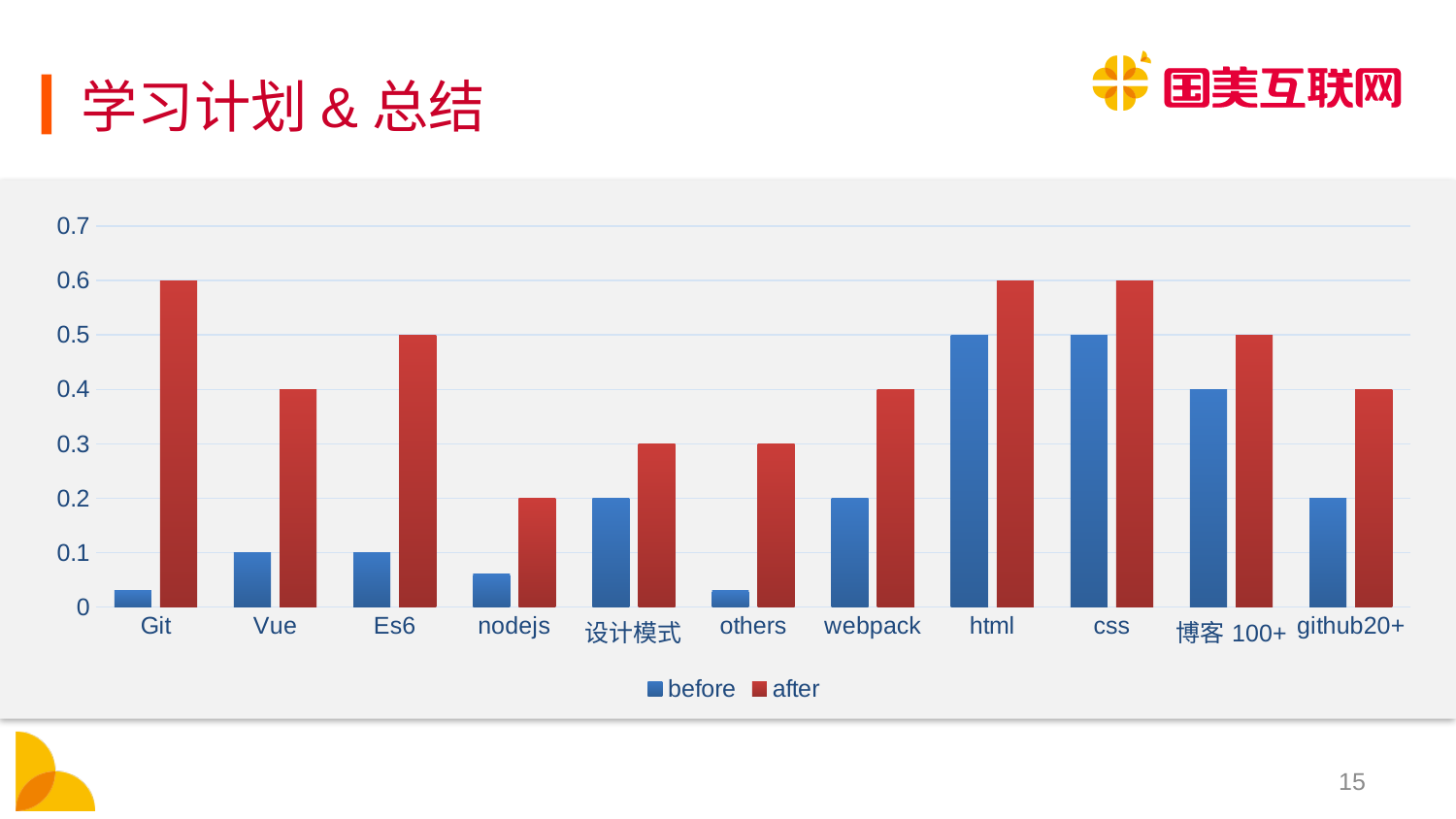

# 学习计划&总结

### Chart

| Category | before | after |
|---|---|---|
| Git | 0.03 | 0.6 |
| Vue | 0.1 | 0.4 |
| Es6 | 0.1 | 0.5 |
| nodejs | 0.06 | 0.2 |
| 设计模式 | 0.2 | 0.3 |
| others | 0.03 | 0.3 |
| webpack | 0.2 | 0.4 |
| html | 0.5 | 0.6 |
| css | 0.5 | 0.6 |
| 博客100+ | 0.4 | 0.5 |
| github20+ | 0.2 | 0.4 |
15